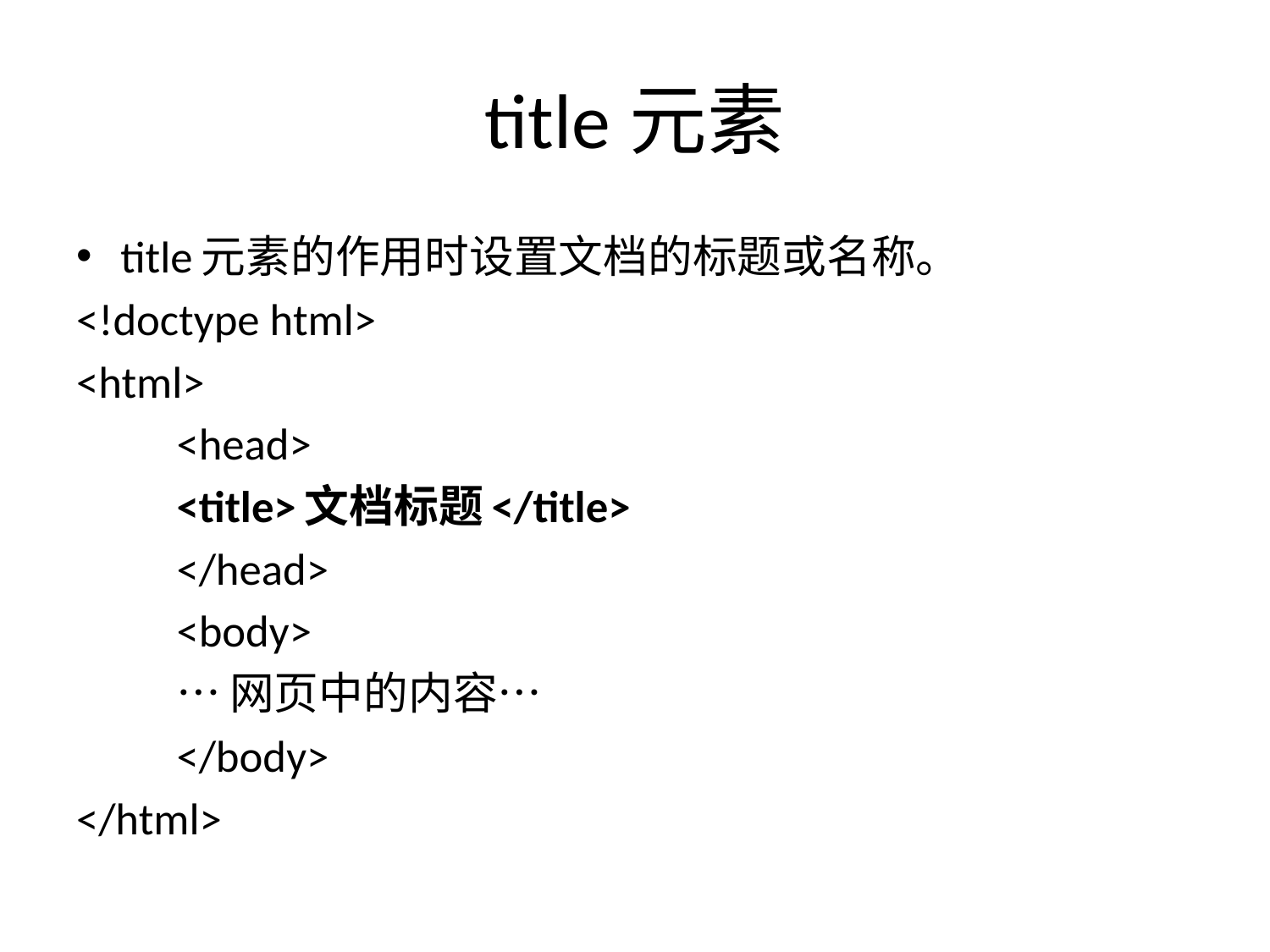

# title元素
title元素的作用时设置文档的标题或名称。
<!doctype html>
<html>
	<head>
		<title>文档标题</title>
	</head>
	<body>
		…网页中的内容…
	</body>
</html>